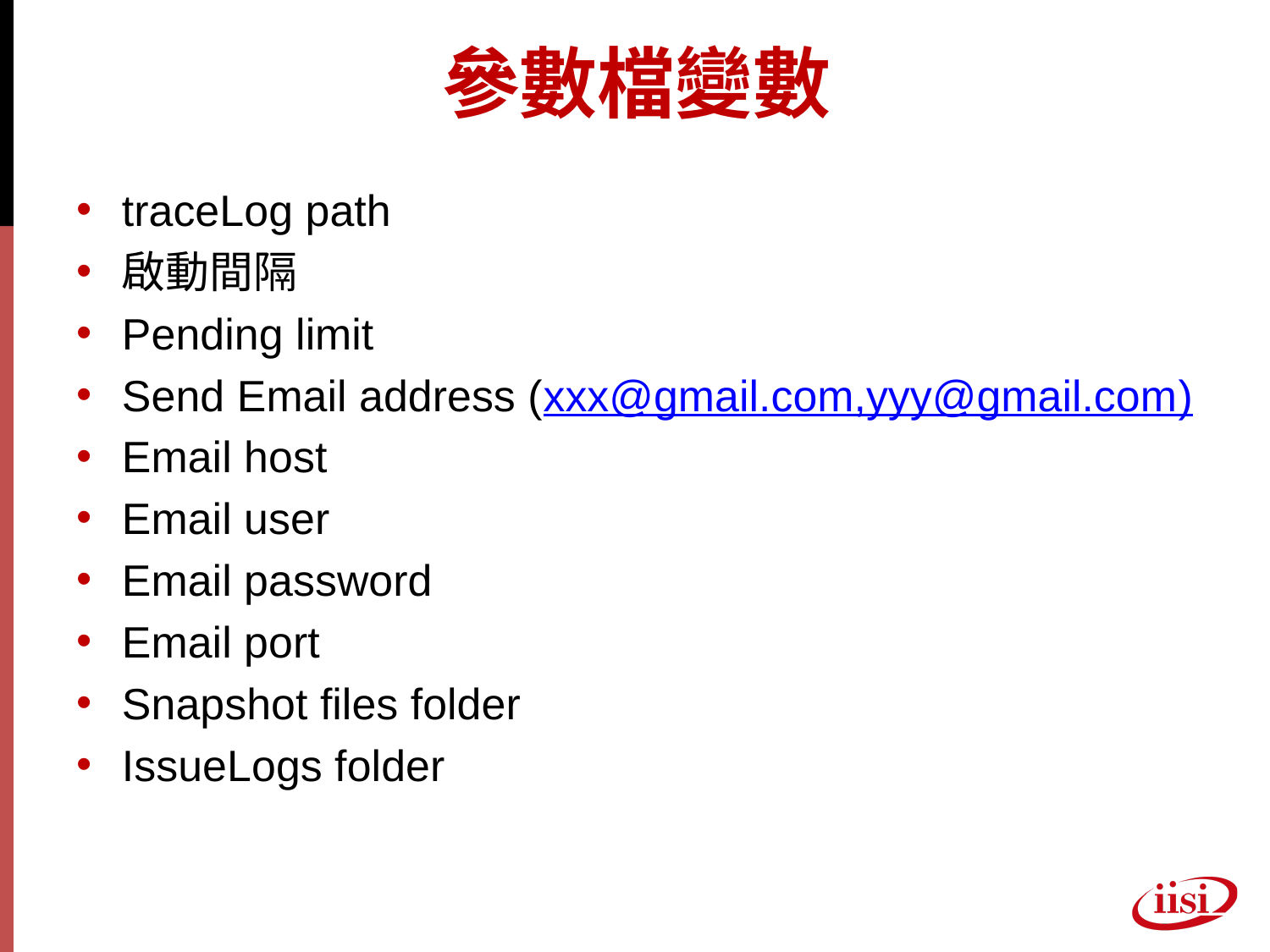

# 參數檔變數
traceLog path
啟動間隔
Pending limit
Send Email address (xxx@gmail.com,yyy@gmail.com)
Email host
Email user
Email password
Email port
Snapshot files folder
IssueLogs folder